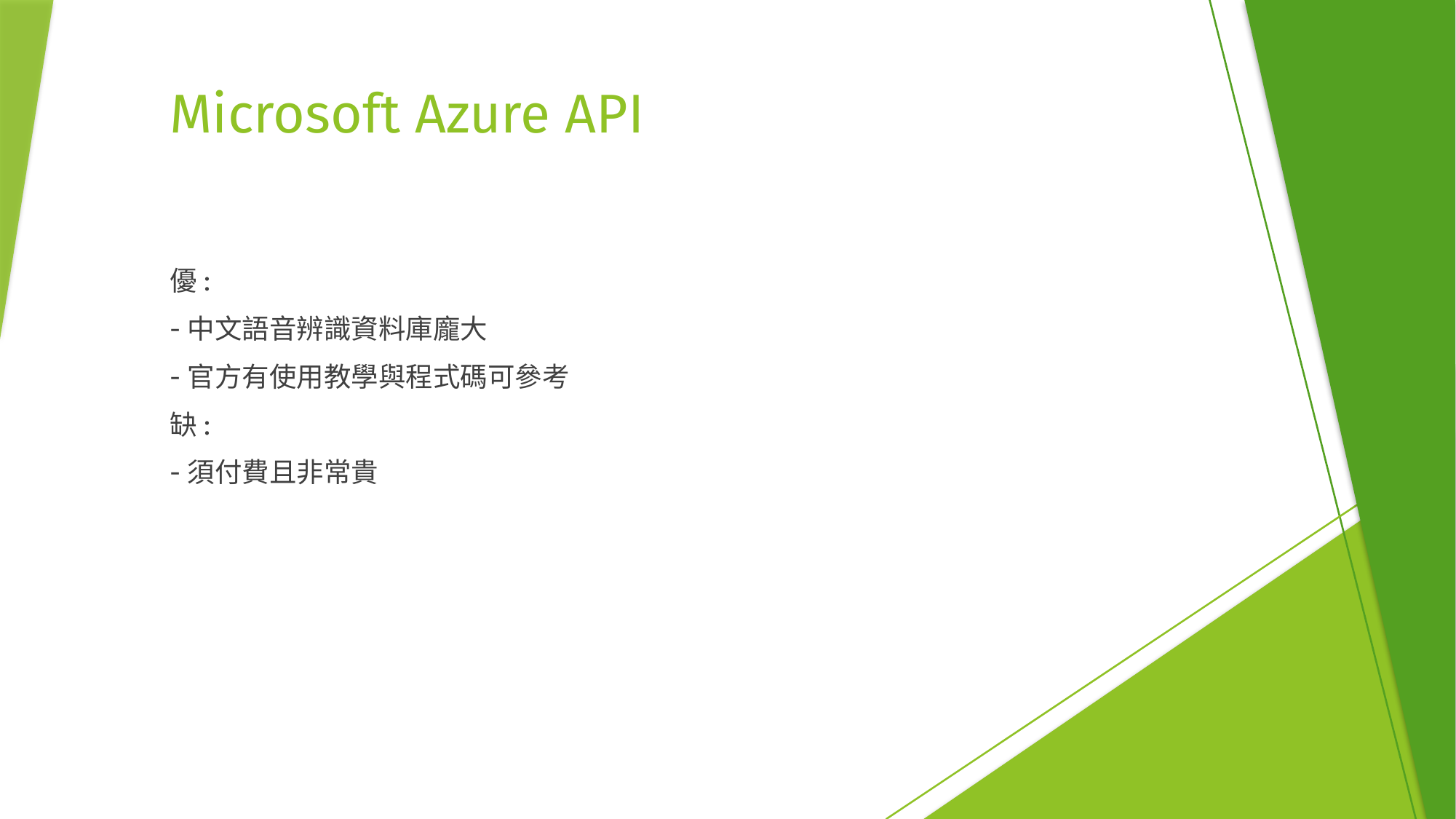

# Microsoft Azure API
優:
-中文語音辨識資料庫龐大
-官方有使用教學與程式碼可參考
缺:
-須付費且非常貴